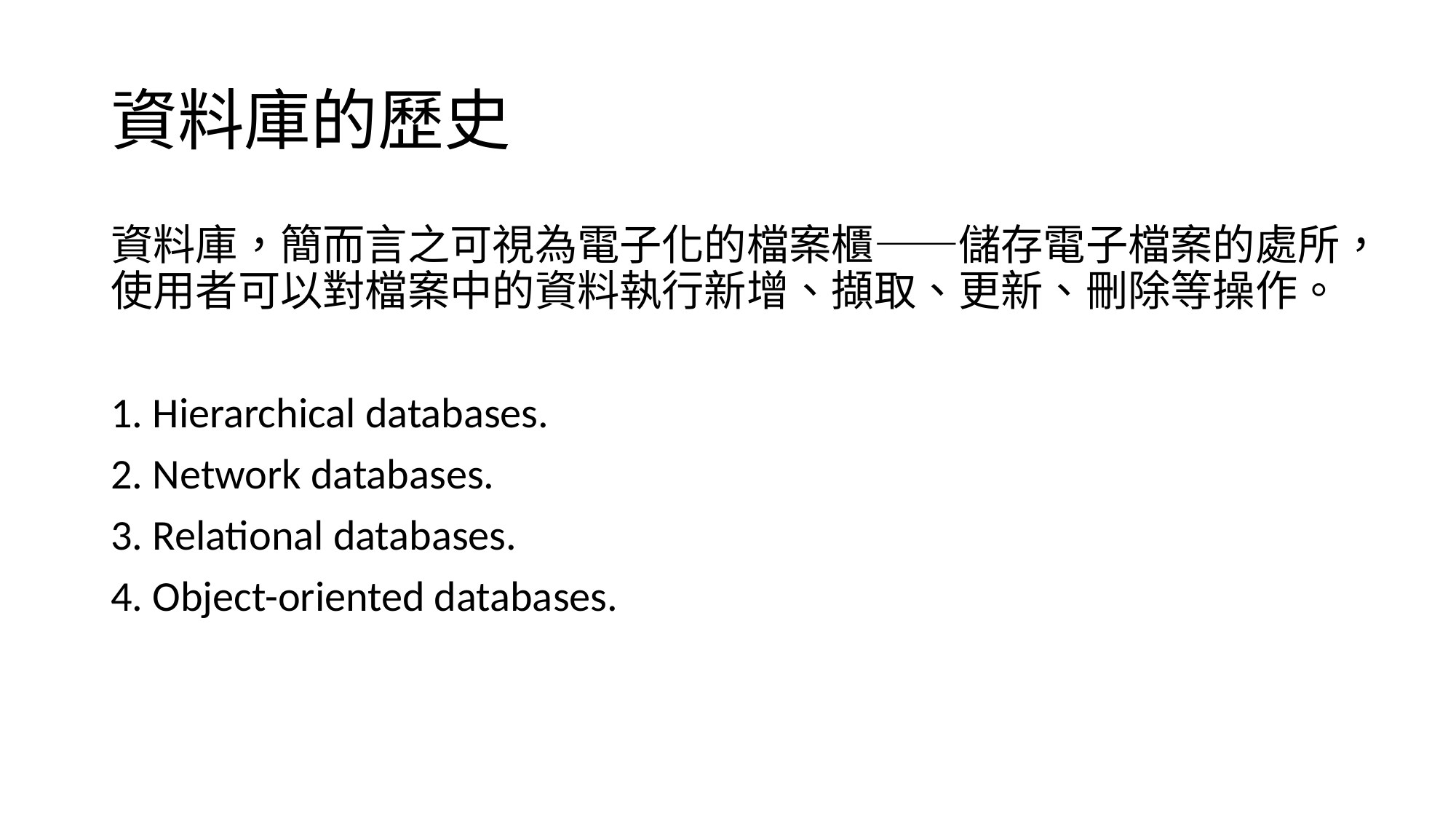

# 資料庫的歷史
資料庫，簡而言之可視為電子化的檔案櫃——儲存電子檔案的處所，使用者可以對檔案中的資料執行新增、擷取、更新、刪除等操作。

1. Hierarchical databases.
2. Network databases.
3. Relational databases.
4. Object-oriented databases.